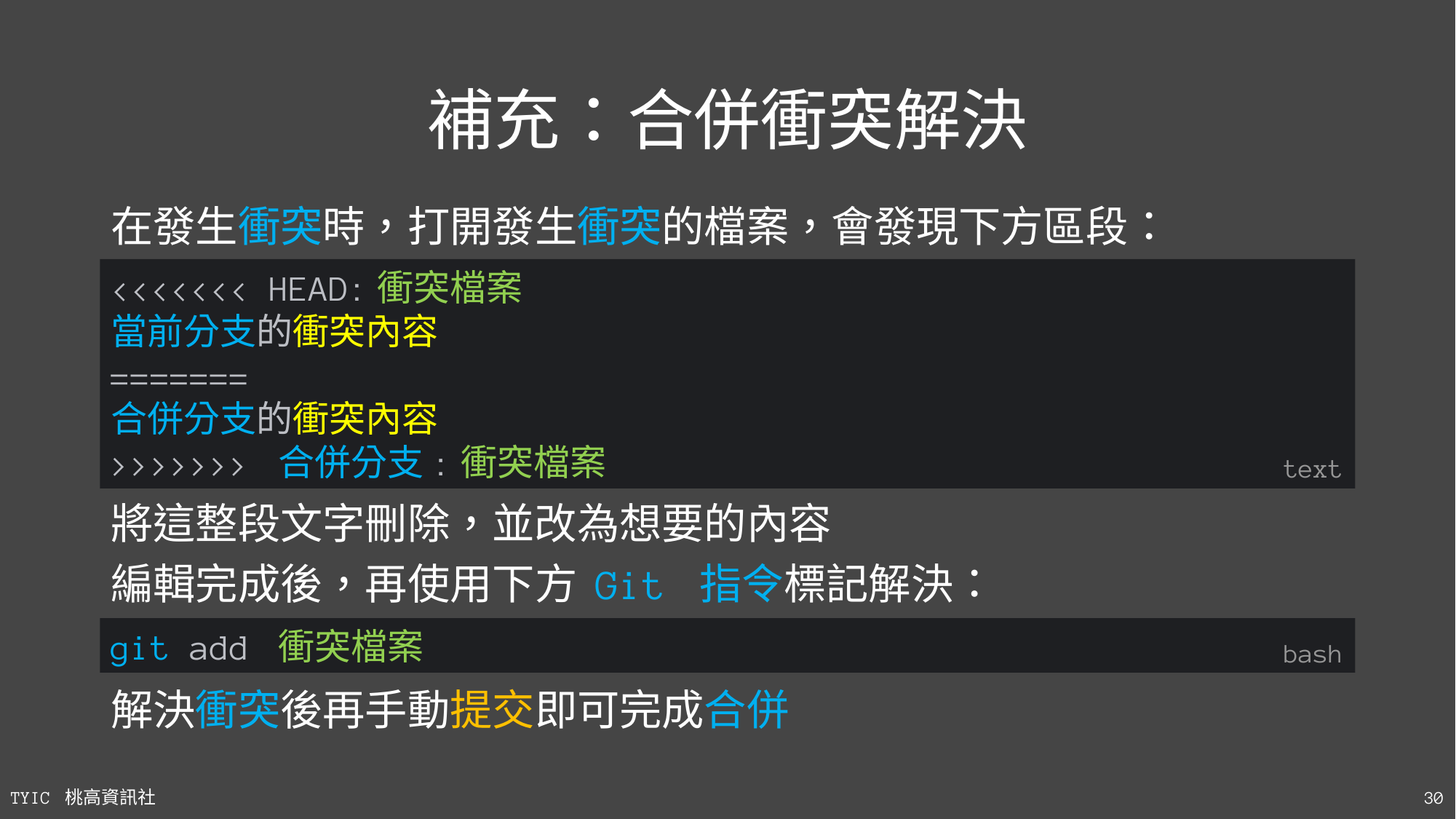

# 補充：合併衝突解決
在發生衝突時，打開發生衝突的檔案，會發現下方區段：
<<<<<<< HEAD:衝突檔案
當前分支的衝突內容
=======
合併分支的衝突內容
>>>>>>> 合併分支:衝突檔案
text
將這整段文字刪除，並改為想要的內容
編輯完成後，再使用下方 Git 指令標記解決：
git add 衝突檔案
bash
解決衝突後再手動提交即可完成合併